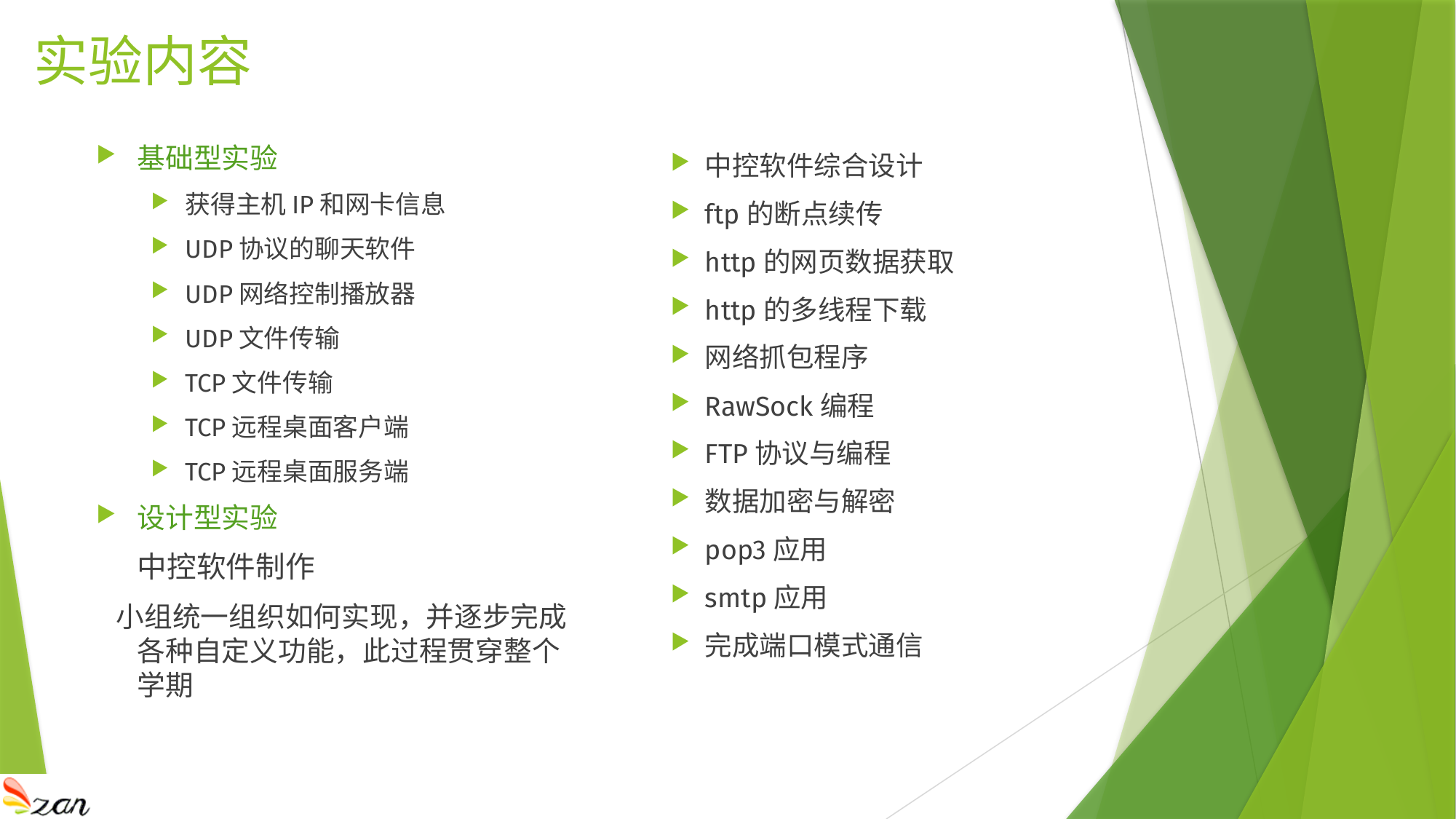

# 实验内容
基础型实验
获得主机IP和网卡信息
UDP协议的聊天软件
UDP网络控制播放器
UDP文件传输
TCP文件传输
TCP远程桌面客户端
TCP远程桌面服务端
设计型实验
	中控软件制作
  小组统一组织如何实现，并逐步完成各种自定义功能，此过程贯穿整个学期
中控软件综合设计
ftp的断点续传
http的网页数据获取
http的多线程下载
网络抓包程序
RawSock编程
FTP协议与编程
数据加密与解密
pop3应用
smtp应用
完成端口模式通信